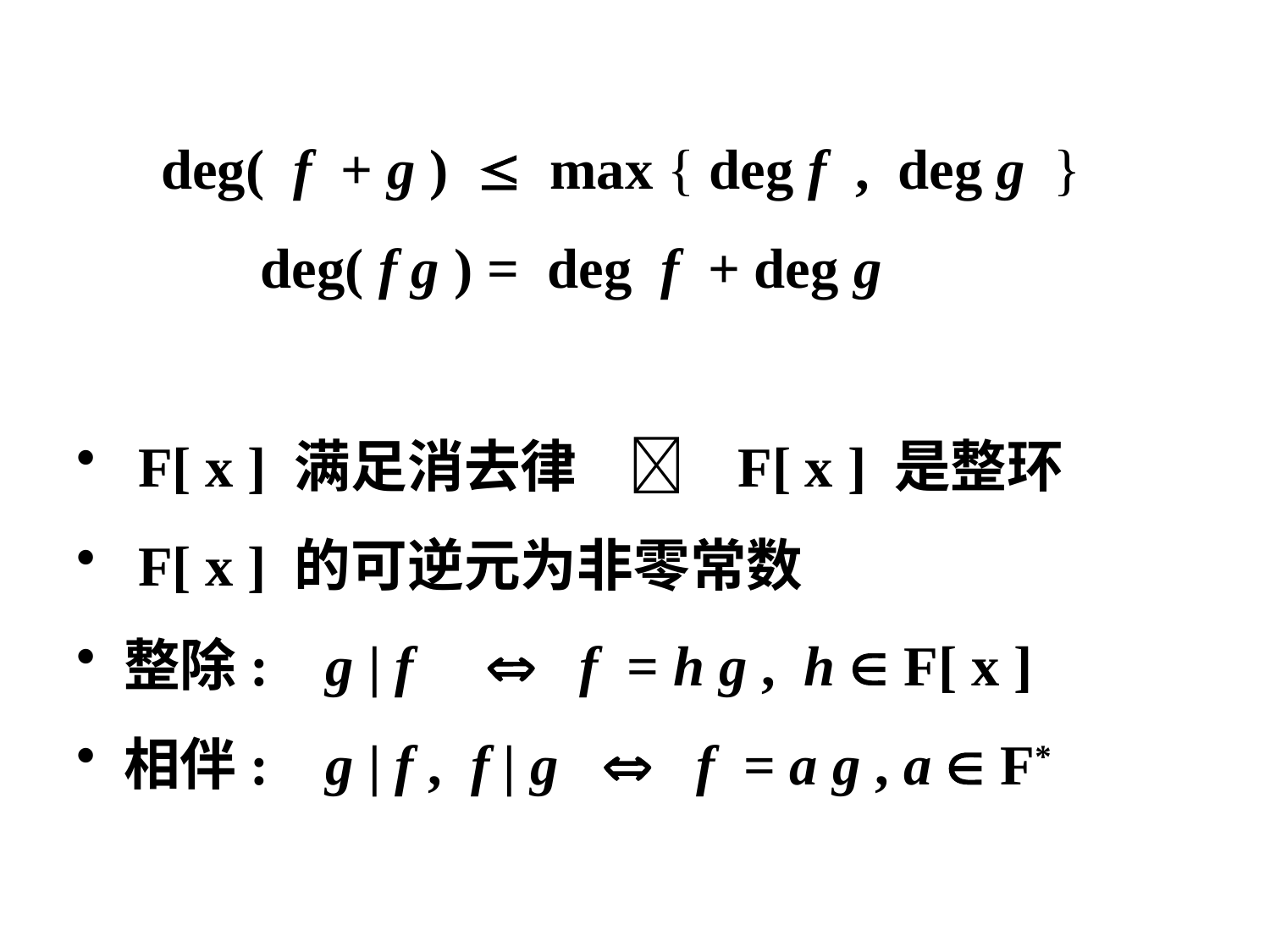

deg(  f  + g )  ≤  max { deg f  ,  deg g  }
             deg( f g ) =  deg  f  + deg g

 F[ x ] 满足消去律    ⇒   F[ x ] 是整环
 F[ x ] 的可逆元为非零常数
整除:    g | f     ⇔   f  = h g ,  h ∈ F[ x ]
相伴:    g | f ,  f | g   ⇔   f  = a g , a ∈ F*